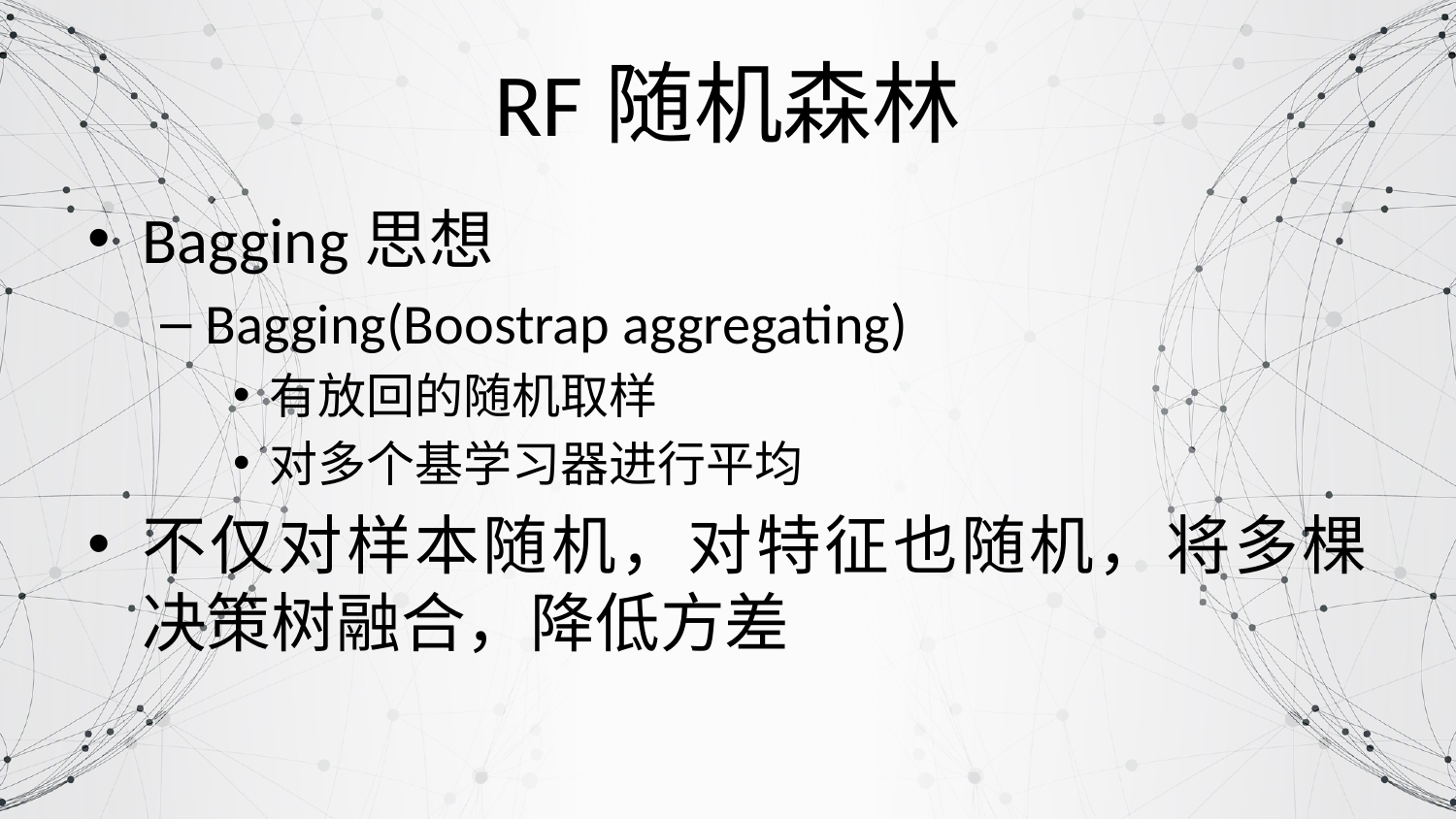

# RF随机森林
Bagging思想
Bagging(Boostrap aggregating)
有放回的随机取样
对多个基学习器进行平均
不仅对样本随机，对特征也随机，将多棵决策树融合，降低方差